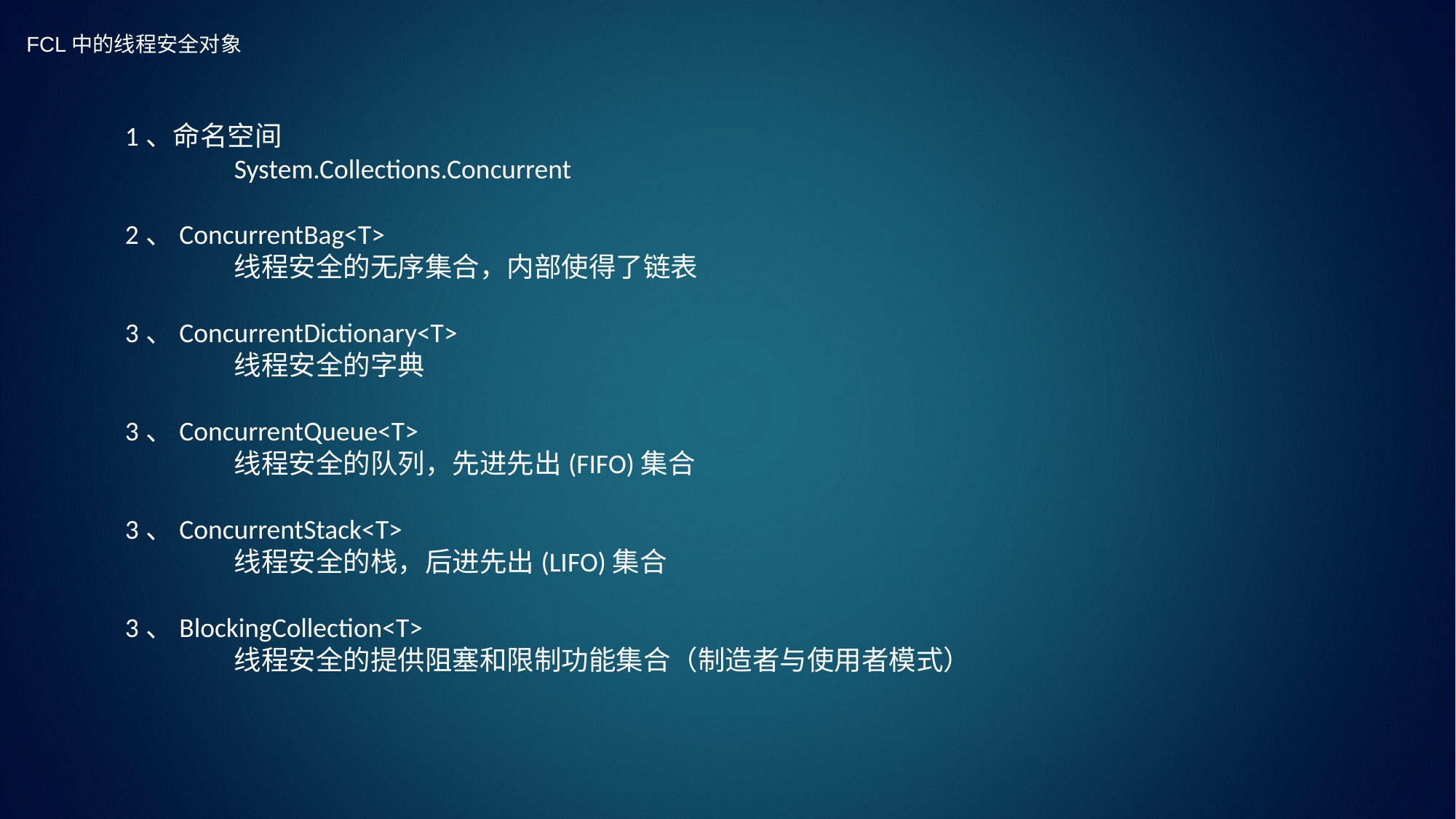

# FCL中的线程安全对象
1、命名空间
	System.Collections.Concurrent

2、ConcurrentBag<T>
	线程安全的无序集合，内部使得了链表

3、ConcurrentDictionary<T>
	线程安全的字典

3、ConcurrentQueue<T>
	线程安全的队列，先进先出(FIFO)集合

3、ConcurrentStack<T>
	线程安全的栈，后进先出(LIFO)集合

3、BlockingCollection<T>
	线程安全的提供阻塞和限制功能集合（制造者与使用者模式）